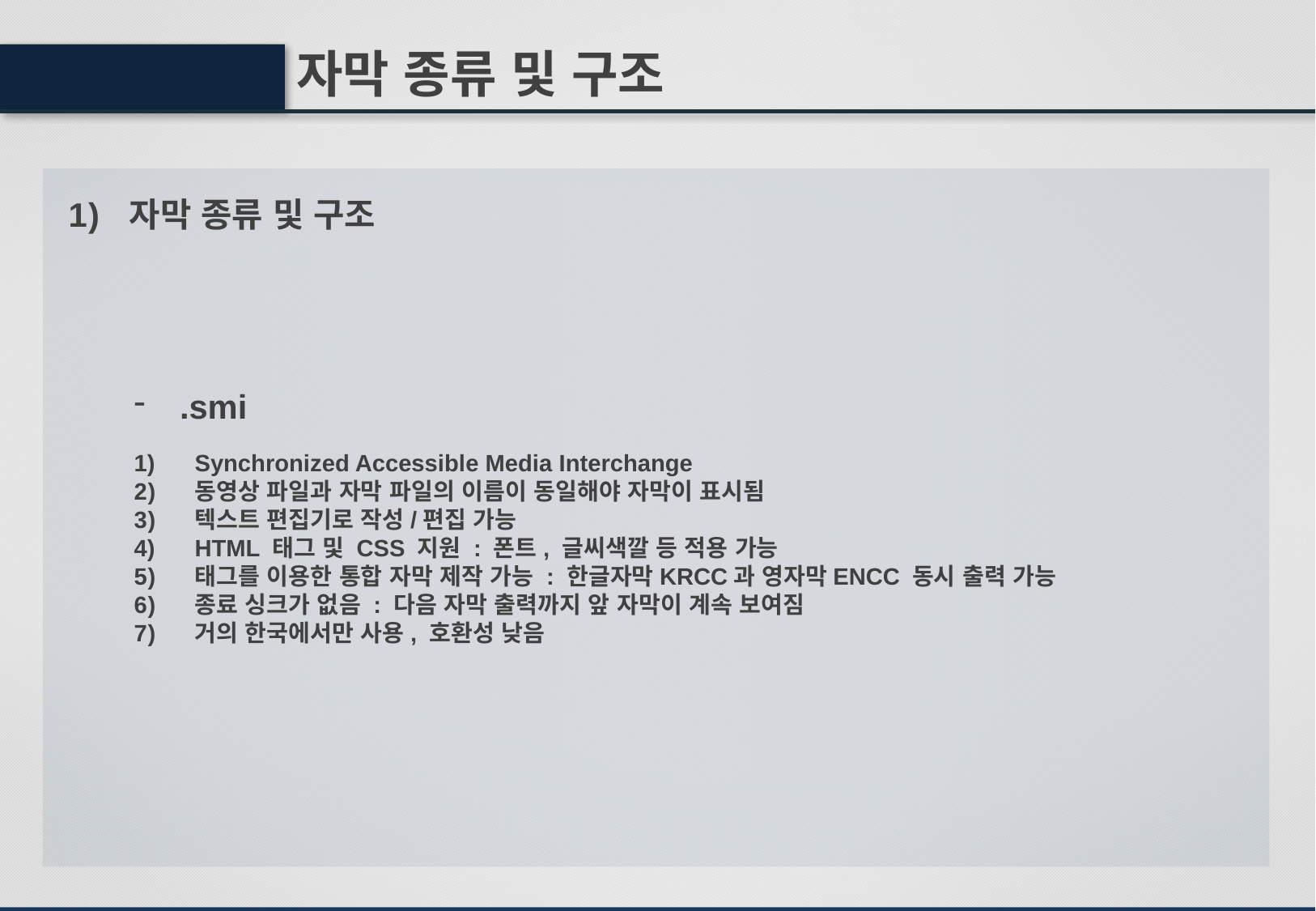

자막 종류 및 구조

자막 종류 및 구조

.smi

Synchronized Accessible Media Interchange
동영상 파일과 자막 파일의 이름이 동일해야 자막이 표시됨
텍스트 편집기로 작성/편집 가능
HTML 태그 및 CSS 지원 : 폰트, 글씨색깔 등 적용 가능
태그를 이용한 통합 자막 제작 가능 : 한글자막KRCC과 영자막ENCC 동시 출력 가능
종료 싱크가 없음 : 다음 자막 출력까지 앞 자막이 계속 보여짐
거의 한국에서만 사용, 호환성 낮음